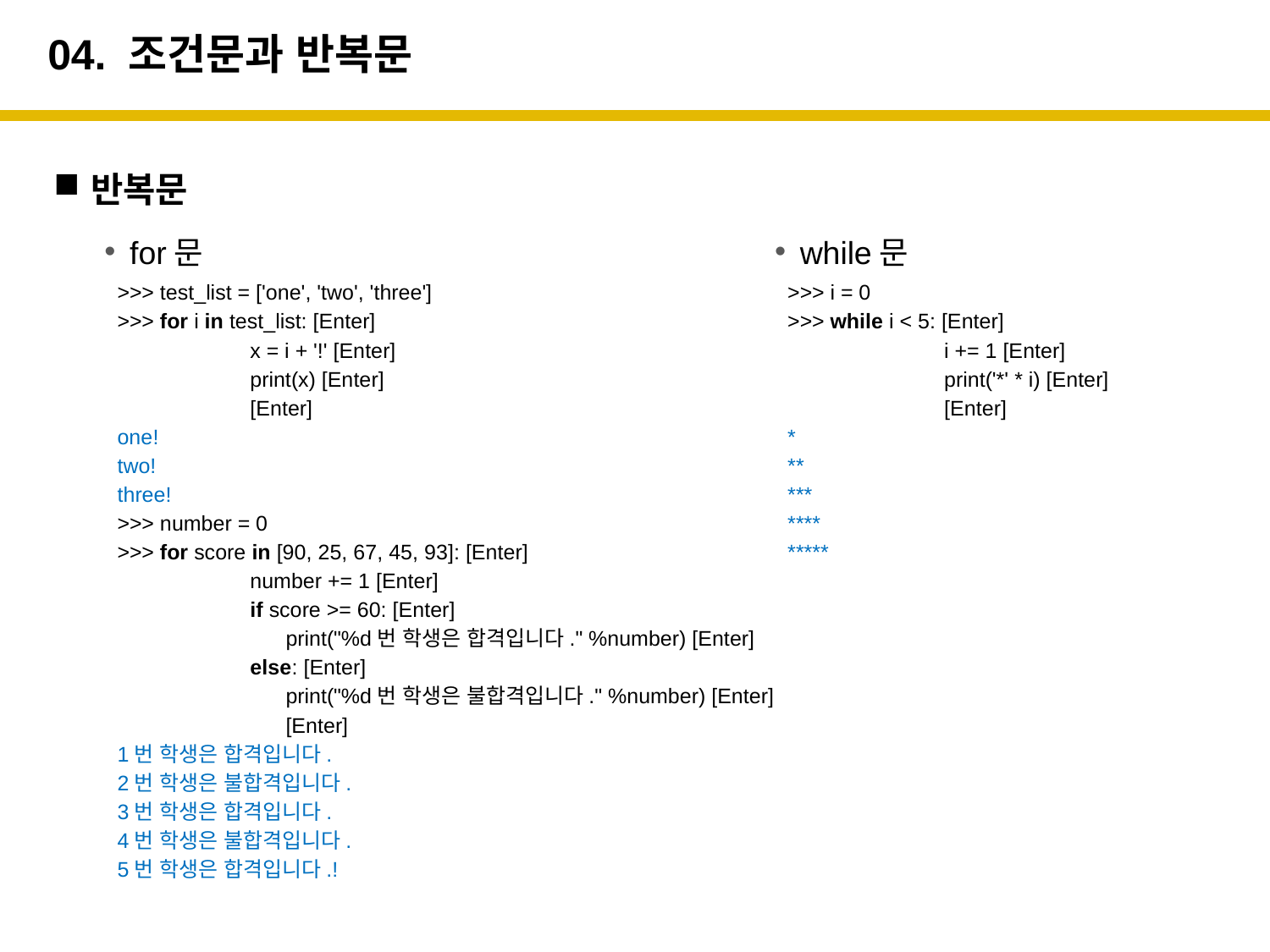

# 04. 조건문과 반복문
반복문
for문
>>> test_list = ['one', 'two', 'three']
>>> for i in test_list: [Enter]
	 x = i + '!' [Enter]
	 print(x) [Enter]
	 [Enter]
one!
two!
three!
>>> number = 0
>>> for score in [90, 25, 67, 45, 93]: [Enter]
	 number += 1 [Enter]
	 if score >= 60: [Enter]
	       print("%d번 학생은 합격입니다." %number) [Enter]
	 else: [Enter]
	       print("%d번 학생은 불합격입니다." %number) [Enter]
	       [Enter]
1번 학생은 합격입니다.
2번 학생은 불합격입니다.
3번 학생은 합격입니다.
4번 학생은 불합격입니다.
5번 학생은 합격입니다.!

while문
>>> i = 0
>>> while i < 5: [Enter]
	     i += 1 [Enter]
	     print('*' * i) [Enter]
	     [Enter]
*
**
***
****
*****